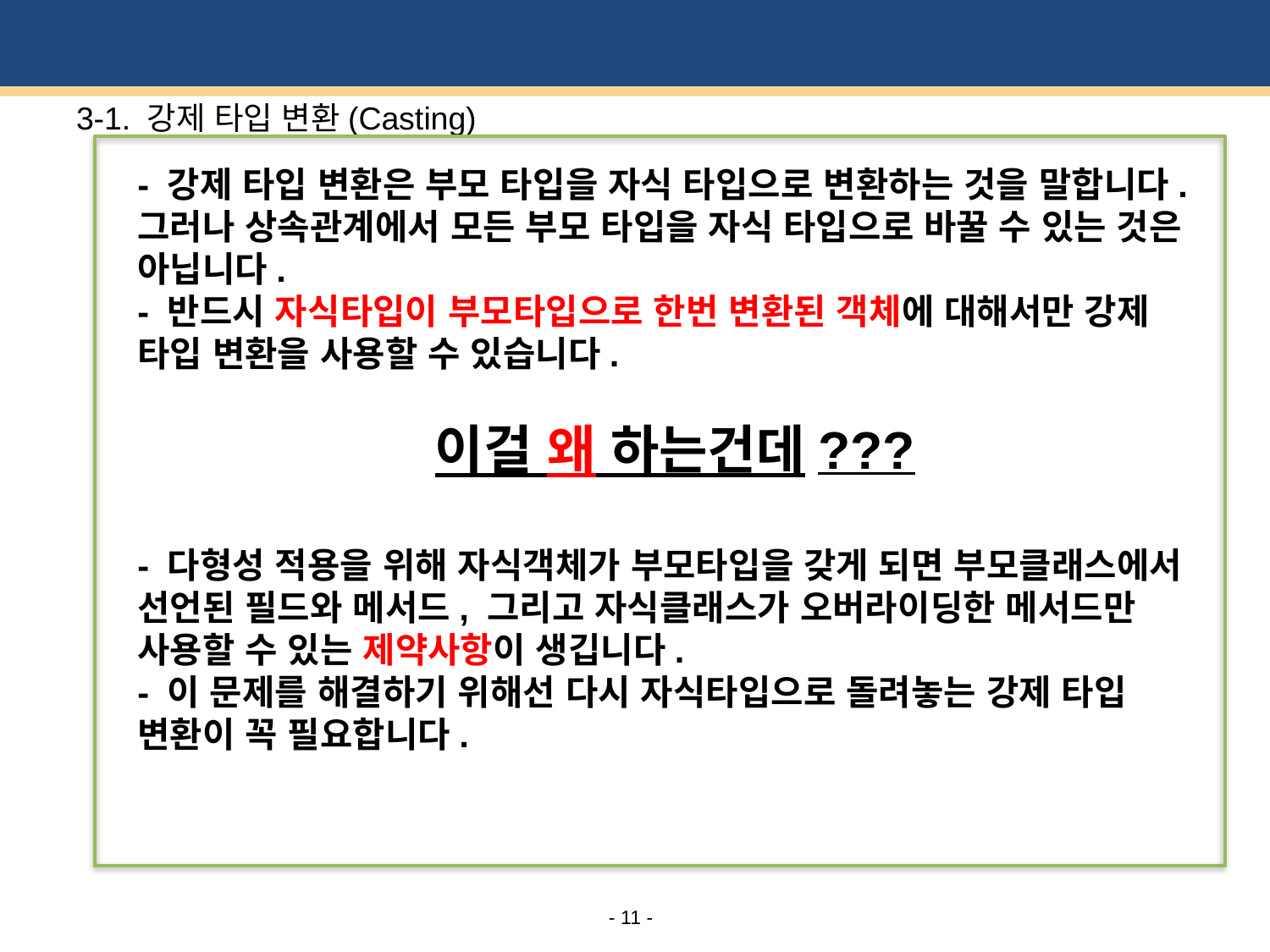

# 3-1. 강제 타입 변환(Casting)

- 강제 타입 변환은 부모 타입을 자식 타입으로 변환하는 것을 말합니다. 그러나 상속관계에서 모든 부모 타입을 자식 타입으로 바꿀 수 있는 것은 아닙니다.
- 반드시 자식타입이 부모타입으로 한번 변환된 객체에 대해서만 강제 타입 변환을 사용할 수 있습니다.

이걸 왜 하는건데???

- 다형성 적용을 위해 자식객체가 부모타입을 갖게 되면 부모클래스에서 선언된 필드와 메서드, 그리고 자식클래스가 오버라이딩한 메서드만 사용할 수 있는 제약사항이 생깁니다.
- 이 문제를 해결하기 위해선 다시 자식타입으로 돌려놓는 강제 타입 변환이 꼭 필요합니다.